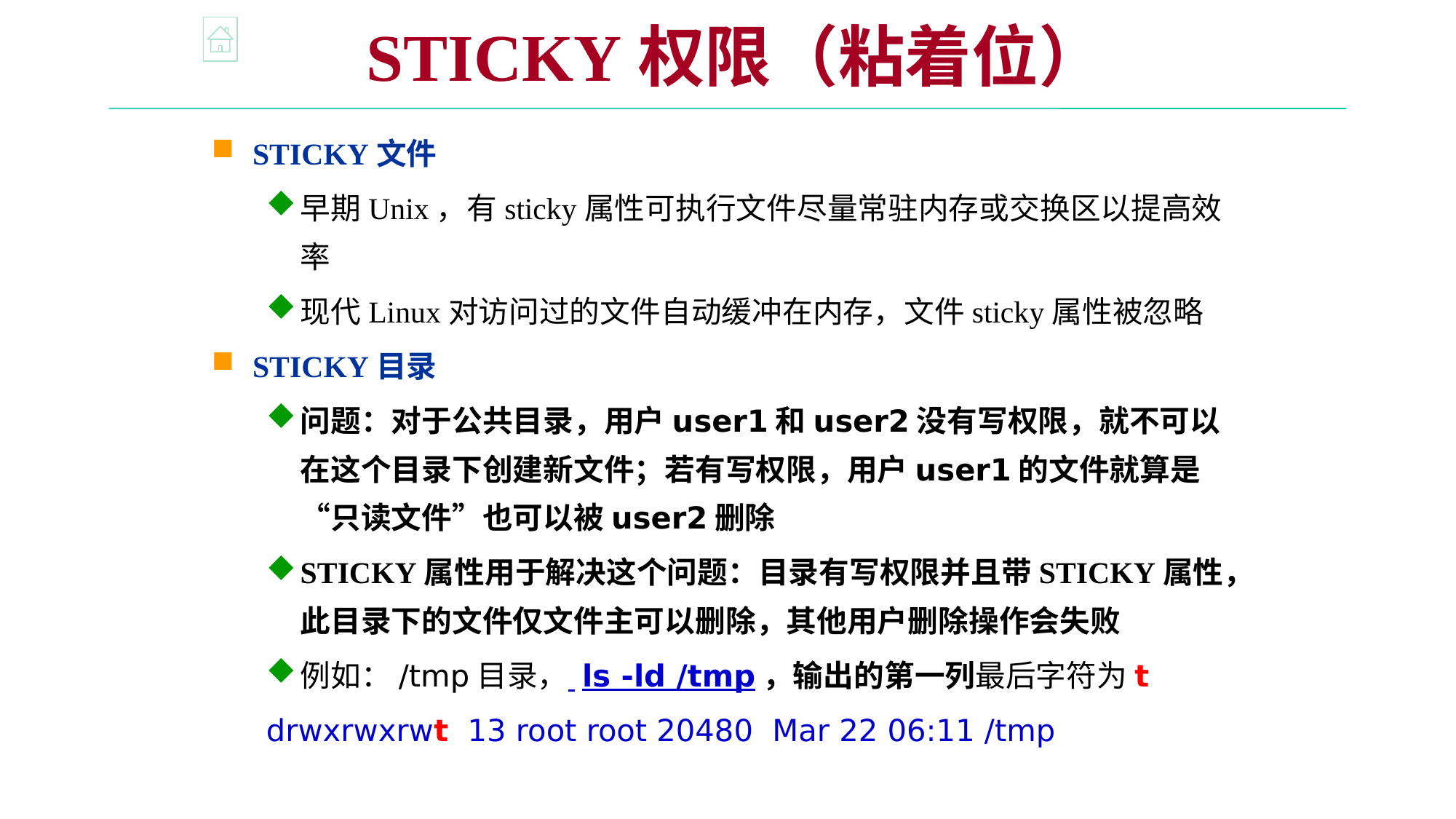

STICKY权限（粘着位）

STICKY文件
早期Unix，有sticky属性可执行文件尽量常驻内存或交换区以提高效率
现代Linux对访问过的文件自动缓冲在内存，文件sticky属性被忽略
STICKY目录
问题：对于公共目录，用户user1和user2没有写权限，就不可以在这个目录下创建新文件；若有写权限，用户user1的文件就算是“只读文件”也可以被user2删除
STICKY属性用于解决这个问题：目录有写权限并且带STICKY属性，此目录下的文件仅文件主可以删除，其他用户删除操作会失败
例如：/tmp目录， ls -ld /tmp，输出的第一列最后字符为t
drwxrwxrwt  13 root root 20480  Mar 22 06:11 /tmp